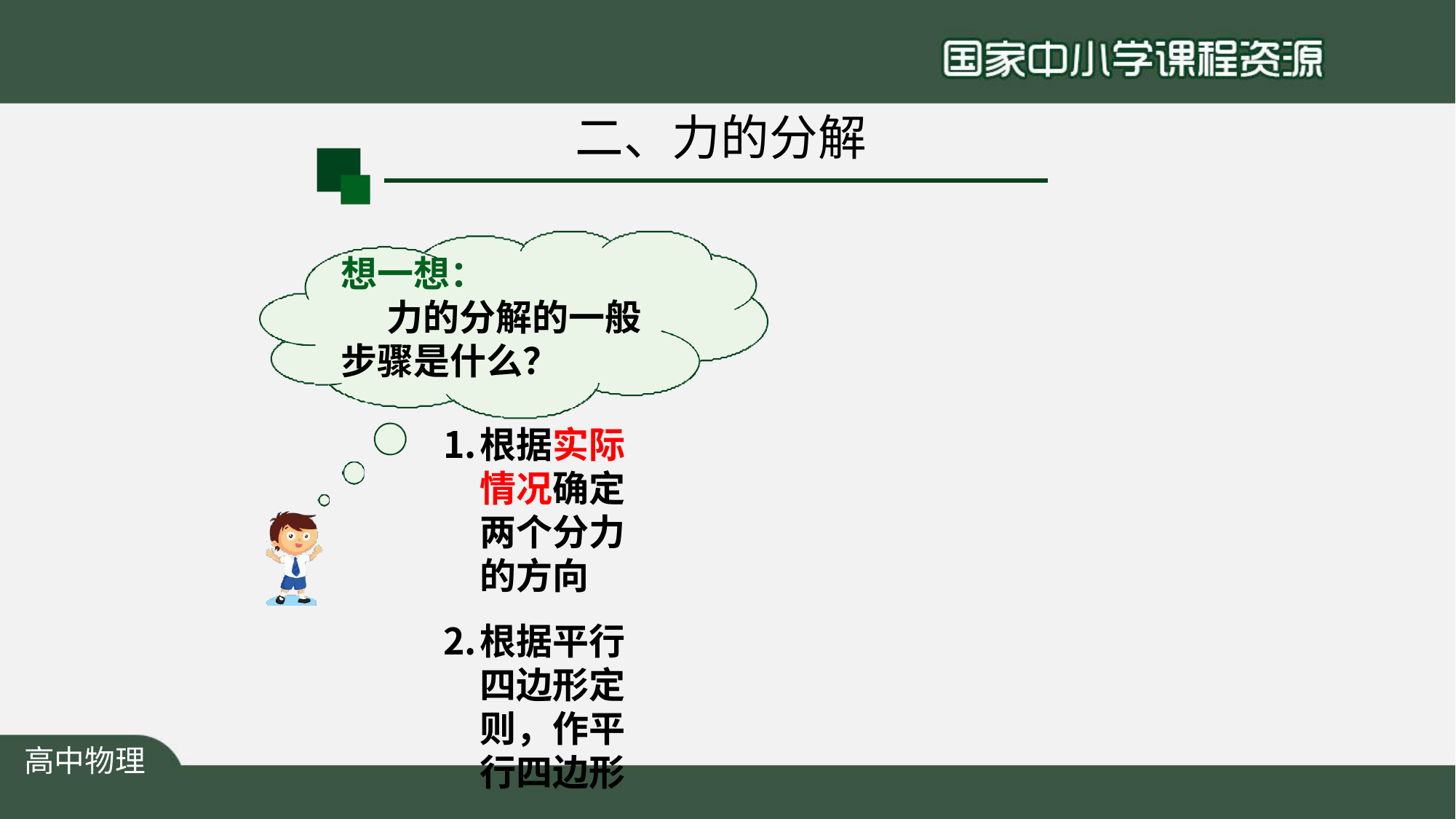

# 二、力的分解

想一想：
力的分解的一般 步骤是什么？
根据实际情况确定两个分力的方向
根据平行四边形定则，作平行四边形
利用数学知识确定分力的大小

高中物理